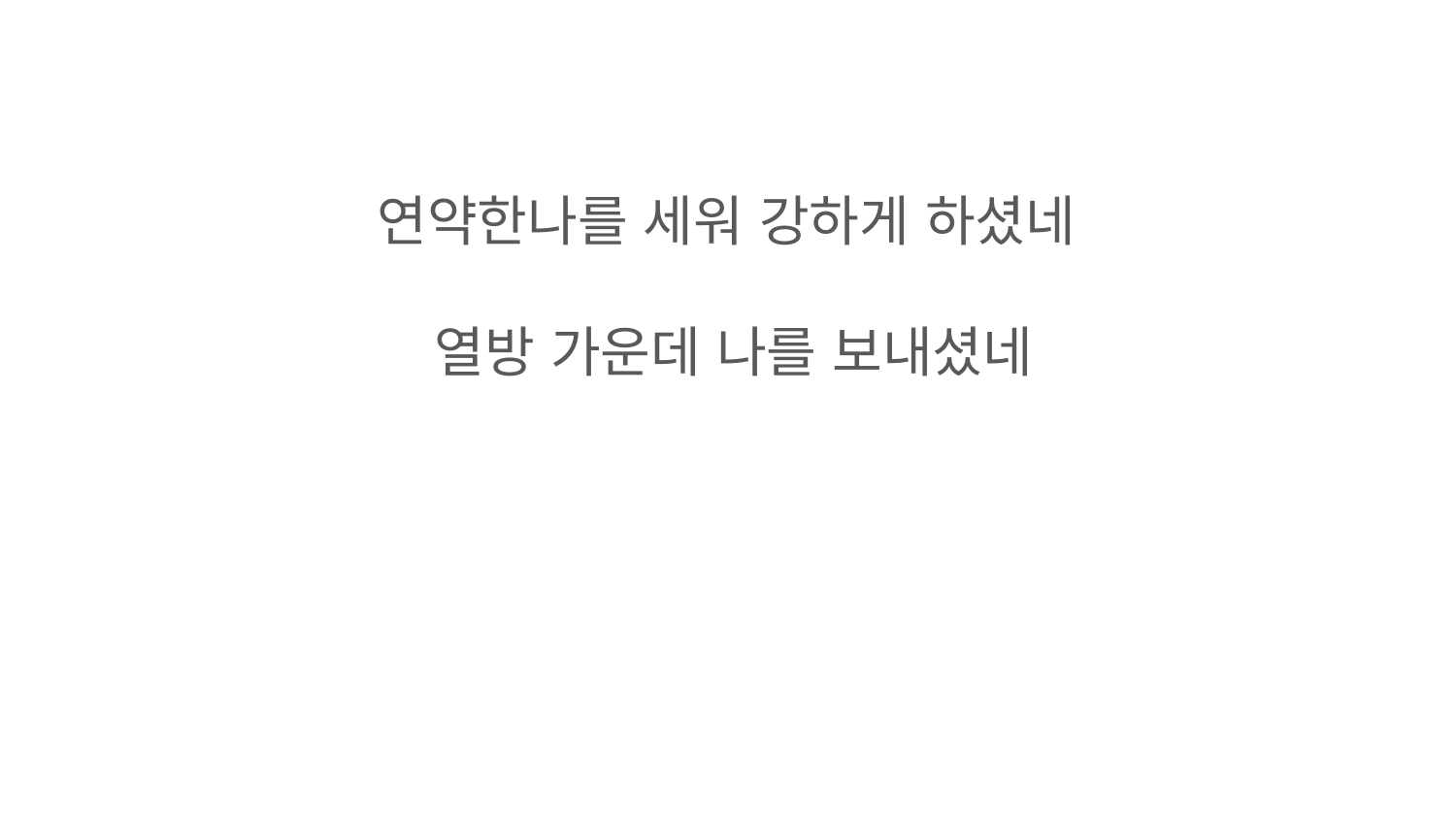

연약한나를 세워 강하게 하셨네
열방 가운데 나를 보내셨네